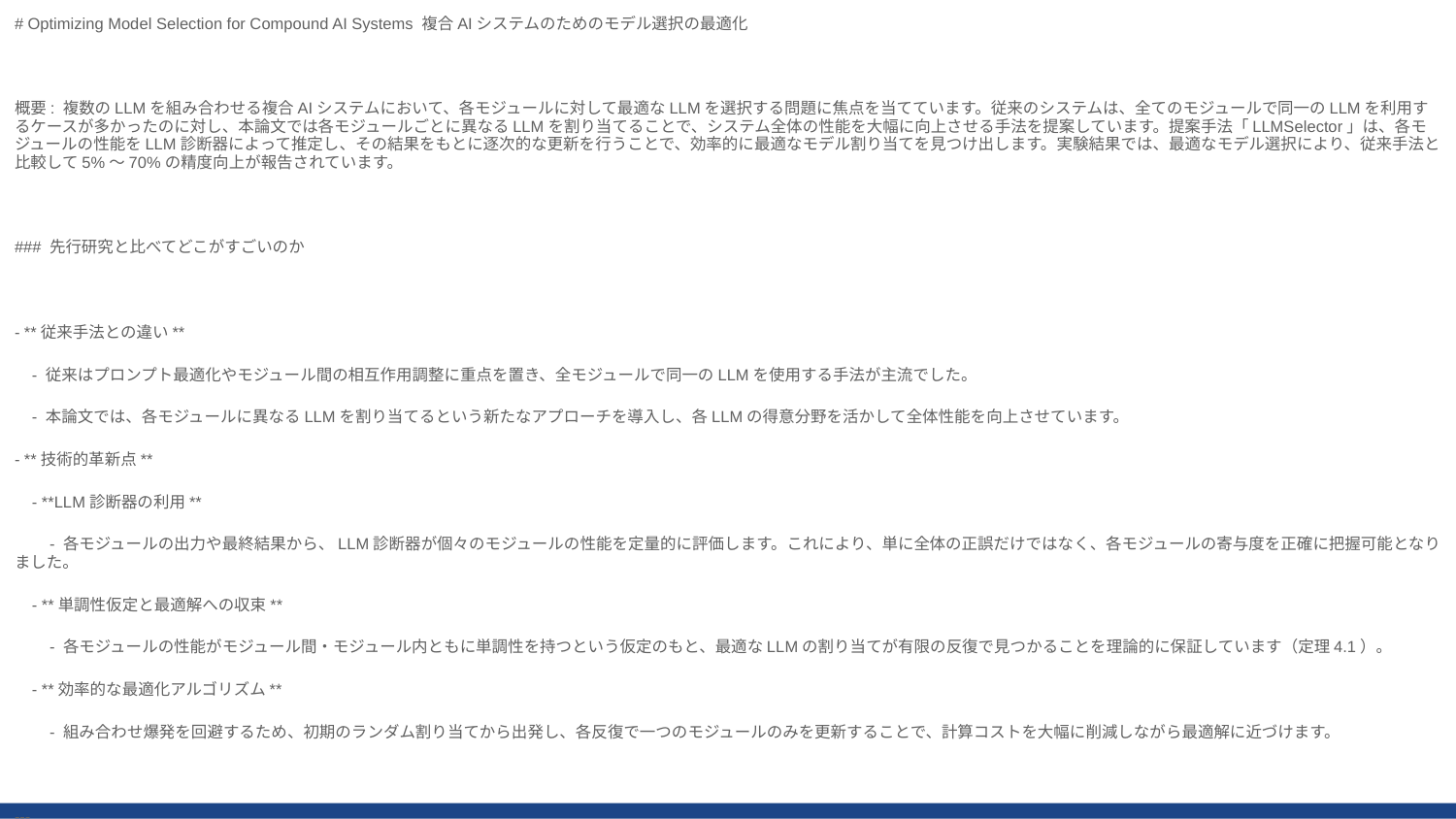

# Optimizing Model Selection for Compound AI Systems 複合AIシステムのためのモデル選択の最適化

概要: 複数のLLMを組み合わせる複合AIシステムにおいて、各モジュールに対して最適なLLMを選択する問題に焦点を当てています。従来のシステムは、全てのモジュールで同一のLLMを利用するケースが多かったのに対し、本論文では各モジュールごとに異なるLLMを割り当てることで、システム全体の性能を大幅に向上させる手法を提案しています。提案手法「LLMSelector」は、各モジュールの性能をLLM診断器によって推定し、その結果をもとに逐次的な更新を行うことで、効率的に最適なモデル割り当てを見つけ出します。実験結果では、最適なモデル選択により、従来手法と比較して5%〜70%の精度向上が報告されています。

### 先行研究と比べてどこがすごいのか

- **従来手法との違い**
    - 従来はプロンプト最適化やモジュール間の相互作用調整に重点を置き、全モジュールで同一のLLMを使用する手法が主流でした。
    - 本論文では、各モジュールに異なるLLMを割り当てるという新たなアプローチを導入し、各LLMの得意分野を活かして全体性能を向上させています。
- **技術的革新点**
    - **LLM診断器の利用**
        - 各モジュールの出力や最終結果から、LLM診断器が個々のモジュールの性能を定量的に評価します。これにより、単に全体の正誤だけではなく、各モジュールの寄与度を正確に把握可能となりました。
    - **単調性仮定と最適解への収束**
        - 各モジュールの性能がモジュール間・モジュール内ともに単調性を持つという仮定のもと、最適なLLMの割り当てが有限の反復で見つかることを理論的に保証しています（定理4.1）。
    - **効率的な最適化アルゴリズム**
        - 組み合わせ爆発を回避するため、初期のランダム割り当てから出発し、各反復で一つのモジュールのみを更新することで、計算コストを大幅に削減しながら最適解に近づけます。

---

### 論文で説明している技術や手法の詳細

- **LLMSelectorフレームワークの構造**
    - **入力**：複合AIシステムのアーキテクチャ（有向非巡回グラフ G=(V,E)）、候補となるLLMの集合、質問と正解ペアからなるトレーニングデータセット、及びトレーニング予算。

        G=(V,E)G=(V,E)

    - **プロセス**：
        1. 初期のモデル割り当て（ランダムまたは初期設定）から出発。
        2. 各反復で、特定のモジュールを選択し、LLM診断器による評価結果からそのモジュールに対する最適なLLMを見つけ出す。
        3. その結果を用いて、全体のモデル割り当てを更新し、予算が尽きるか、更新による性能向上が見込めなくなるまで繰り返す。
    - **数式による定式化**：
    f∈Fmax​P(f)
    ここで、P(f) はモデル割り当て f による全体の性能を表し、各モジュールの性能が単調な関数として組み合わされることにより、個々の最適解が全体の最適解に結びつくことを示しています。

        max⁡f∈FP(f)\max_{f \in F} P(f)

        P(f)P(f)

        ff

- **LLM診断器の具体的な役割**
    - 各モジュールの出力と最終的な結果を基に、LLM診断器が「正誤」だけでなく、各モジュールがどの程度正しい判断を下しているかを評価します。この評価結果をもとに、より高いモジュール性能を示すLLMへと更新する判断がなされます。
- **実験設定と結果の分析**
    - **システム例**：
        - Self-refineシステム（生成器、批評器、改良器の3モジュール）
        - Multi-agent debateシステム（複数の生成器と議論モジュール）
        - Locate-solveシステム（表からタスクを抽出し解答する2モジュール）
    - **実験結果**：
        - 単一のLLMを全モジュールに割り当てた場合と比較して、LLMSelectorは5%〜70%の精度向上を達成。
        - また、同じ性能を得るためのLLM API呼び出し回数が大幅に削減されることも実証されました。

---

### 使用用途

本手法は、以下のような複合AIシステムに適用可能です：

- **Self-refineシステム**：初期生成→批評→改良という3段階の処理において、各段階に最適なLLMを選択することで、全体の生成精度を向上。
- **Multi-agent debateシステム**：複数のLLMを用いた議論を通じて、誤答を修正し正答を導くシステムで、各生成器やディベーターの役割に応じた最適なモデルを割り当てる。
- **Locate-solveシステム**：表形式データからタスクを抽出し、その後解答を導出するプロセスで、各段階の性能を最大化するためのモデル選択が可能。

さらに、API利用コストの削減やシステム全体の効率向上を目的とするあらゆるアプリケーションにおいて、本手法の応用が期待されます。

---

### 次に読むべき論文

以下の論文は、複合AIシステムやLLMの最適利用に関する理解をさらに深めるためにおすすめです：

- **Aman Madaan et al., "Self-refine: Iterative refinement with self-feedback"**→ 自己改善プロセスに関する詳細な実験結果と解析が記述されています。
- **Akbir Khan et al., "Debating with more persuasive llms leads to more truthful answers"**→ 複数LLMを用いた議論システムの有効性について詳述しています。
- **Yusen Zhang et al., "Chain of agents: Large language models collaborating on long-context tasks"**→ 長文タスクにおけるLLMの協働利用のメリットと、そのための最適化手法が紹介されています。

### 1. 仮定の現実性に関する疑問点

- **単調性の仮定（Intra‐monotonicity と Inter‐monotonicity）**

    論文では、各モジュールの性能が「単調性」を持つと仮定し、あるモジュールにおけるより良いモデルが他のモジュールの割り当てに関係なく常に有利であるとしています。しかし、現実の複雑なタスクでは、モジュール間の依存関係や相互作用によりこの単調性が崩れる可能性が高いです。つまり、あるモジュールでの性能向上が、他のモジュールとの組み合わせでは必ずしも全体性能を向上させないケースが存在するため、この仮定の妥当性には疑問が残ります。

- **二値性能の仮定**

    論文では性能評価を 0 または 1 の二値に単純化しています。実際のタスクでは性能は連続的な評価指標となることが多く、二値化することで情報が失われる可能性がある点も疑問点のひとつです。

---

### 2. アルゴリズムの収束性と最適性について

- **最適割り当ての一意性**

    定理4.1では「各タスクにおける最適割り当てが一意」であることを前提としています。しかし、実際の複合AIシステムでは、複数の割り当てが同程度に良好な性能を示す場合も考えられるため、この前提が成立しない場合のアルゴリズムの安定性や収束性について疑問が残ります。

- **局所最適解の問題**

    論文内では、LLM診断器の評価を用いることで局所最適解から脱出できると説明していますが、診断器の誤評価やノイズがある場合、最適解にたどり着かず局所最適解に陥るリスクが十分に議論されていない点が気になります。

---

### 3. LLM診断器の信頼性と評価方法

- **診断器の信頼性**各モジュールの性能をLLM診断器で評価する手法は興味深いですが、診断器自体がどの程度正確にモジュールの性能を推定できるのか、その検証やロバスト性についての詳細な検証が不足しているように見受けられます。特に、診断器が用いるプロンプトや評価基準に依存するため、そのバイアスやエラーが全体のモデル選択にどのように影響するのかが疑問です。